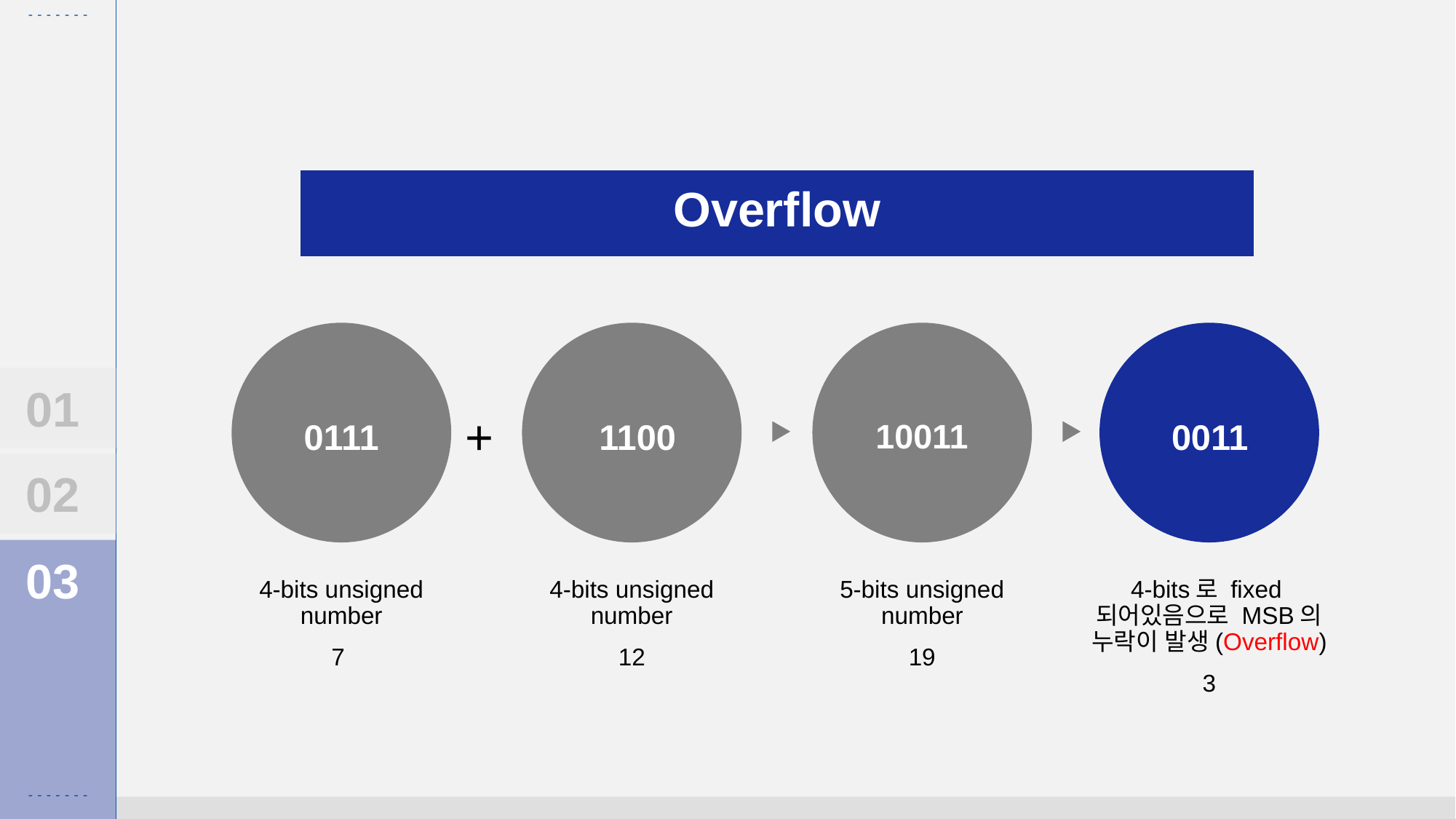

Overflow
+
0011
0111
1100
10011

4-bits unsigned number
7
4-bits unsigned number
12
5-bits unsigned number
19
4-bits로 fixed되어있음으로 MSB의 누락이 발생(Overflow)
3